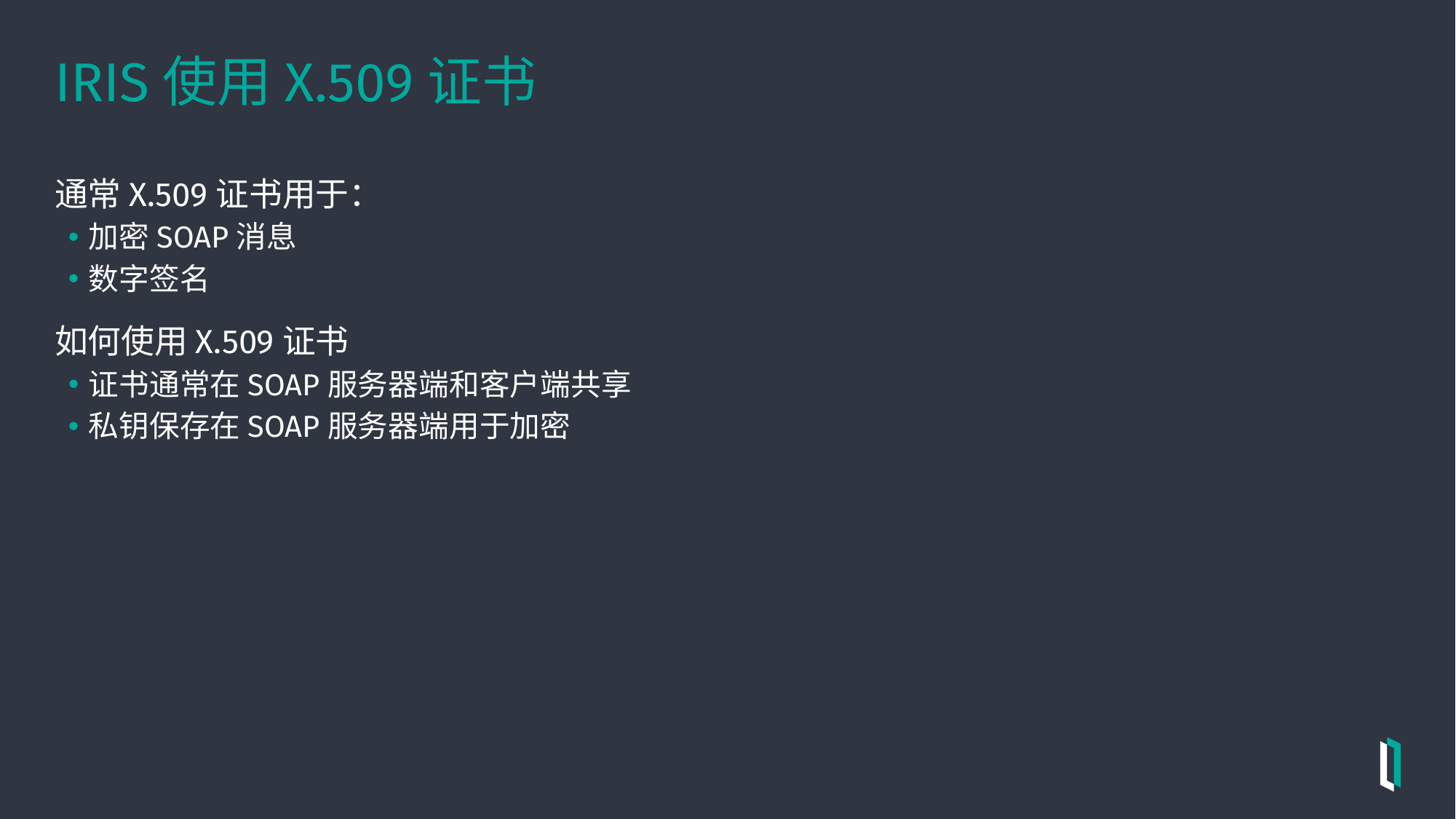

# IRIS使用X.509证书
通常X.509证书用于：
加密SOAP消息
数字签名
如何使用X.509证书
证书通常在SOAP服务器端和客户端共享
私钥保存在SOAP服务器端用于加密